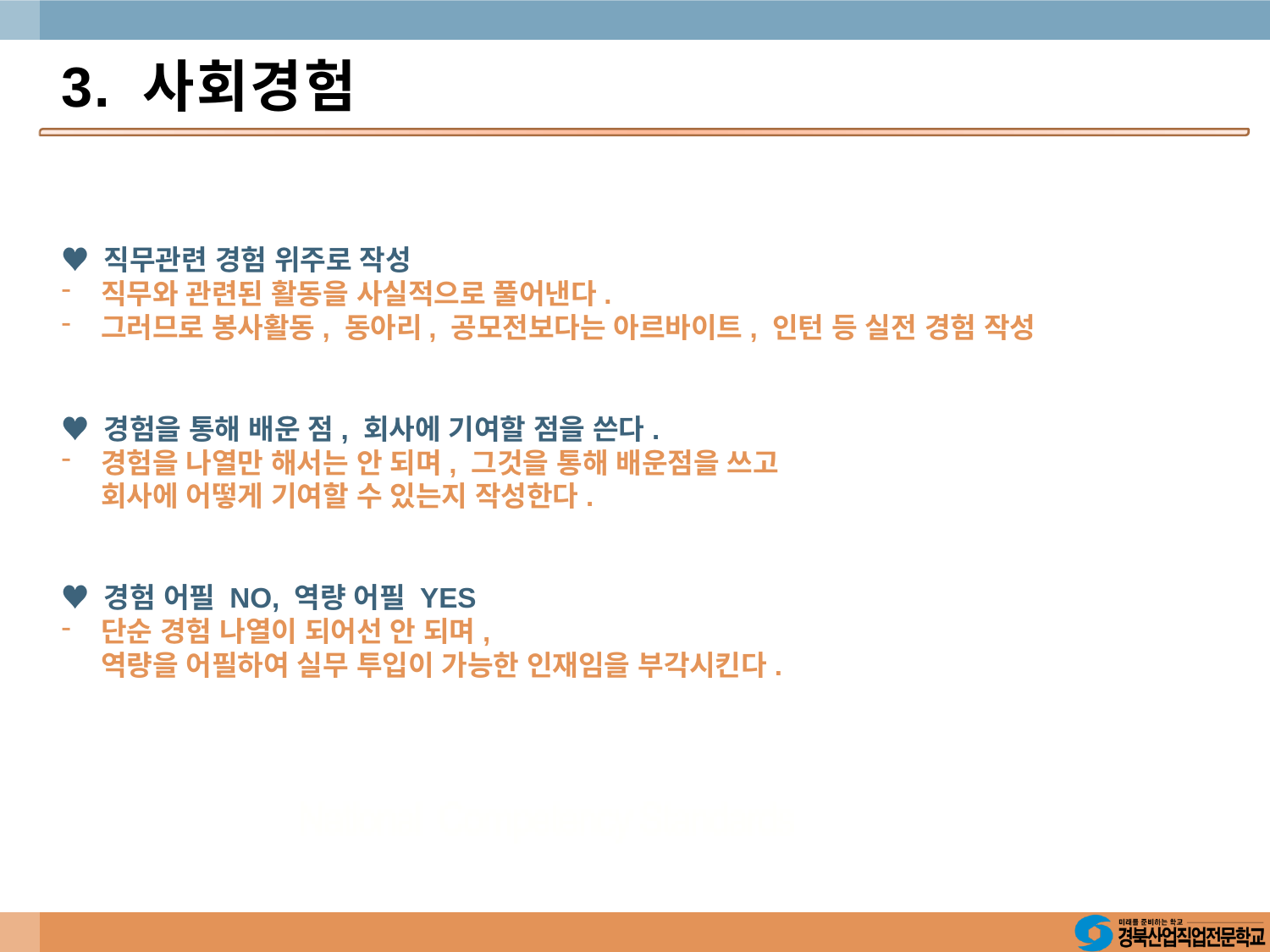

# 3. 사회경험
♥ 직무관련 경험 위주로 작성
직무와 관련된 활동을 사실적으로 풀어낸다.
그러므로 봉사활동, 동아리, 공모전보다는 아르바이트, 인턴 등 실전 경험 작성

♥ 경험을 통해 배운 점, 회사에 기여할 점을 쓴다.
경험을 나열만 해서는 안 되며, 그것을 통해 배운점을 쓰고
회사에 어떻게 기여할 수 있는지 작성한다.
♥ 경험 어필 NO, 역량 어필 YES
단순 경험 나열이 되어선 안 되며,
역량을 어필하여 실무 투입이 가능한 인재임을 부각시킨다.